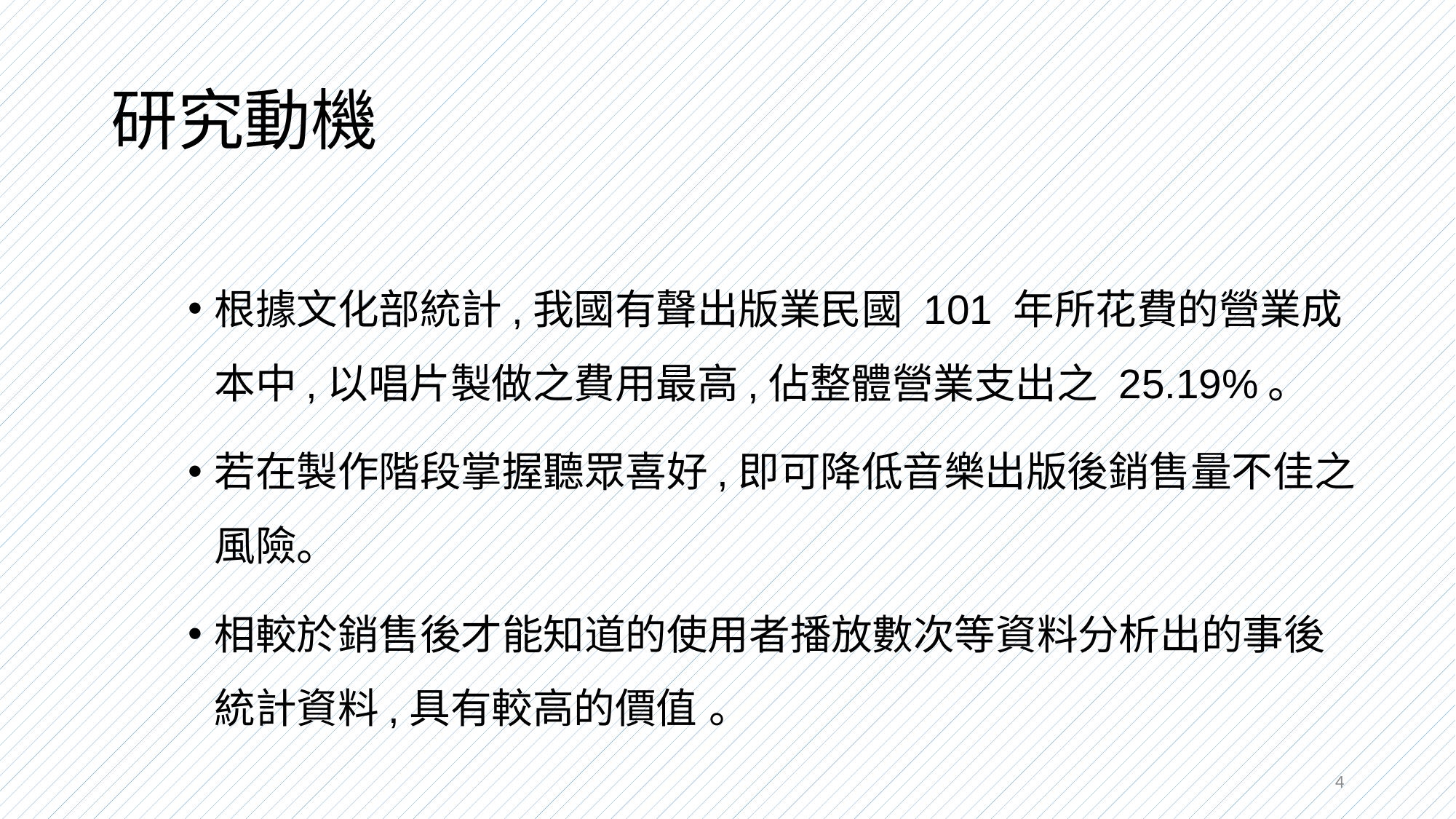

# 研究動機
根據文化部統計,我國有聲出版業民國 101 年所花費的營業成本中,以唱片製做之費用最高,佔整體營業支出之 25.19%。
若在製作階段掌握聽眾喜好,即可降低音樂出版後銷售量不佳之風險。
相較於銷售後才能知道的使用者播放數次等資料分析出的事後統計資料,具有較高的價值 。
4